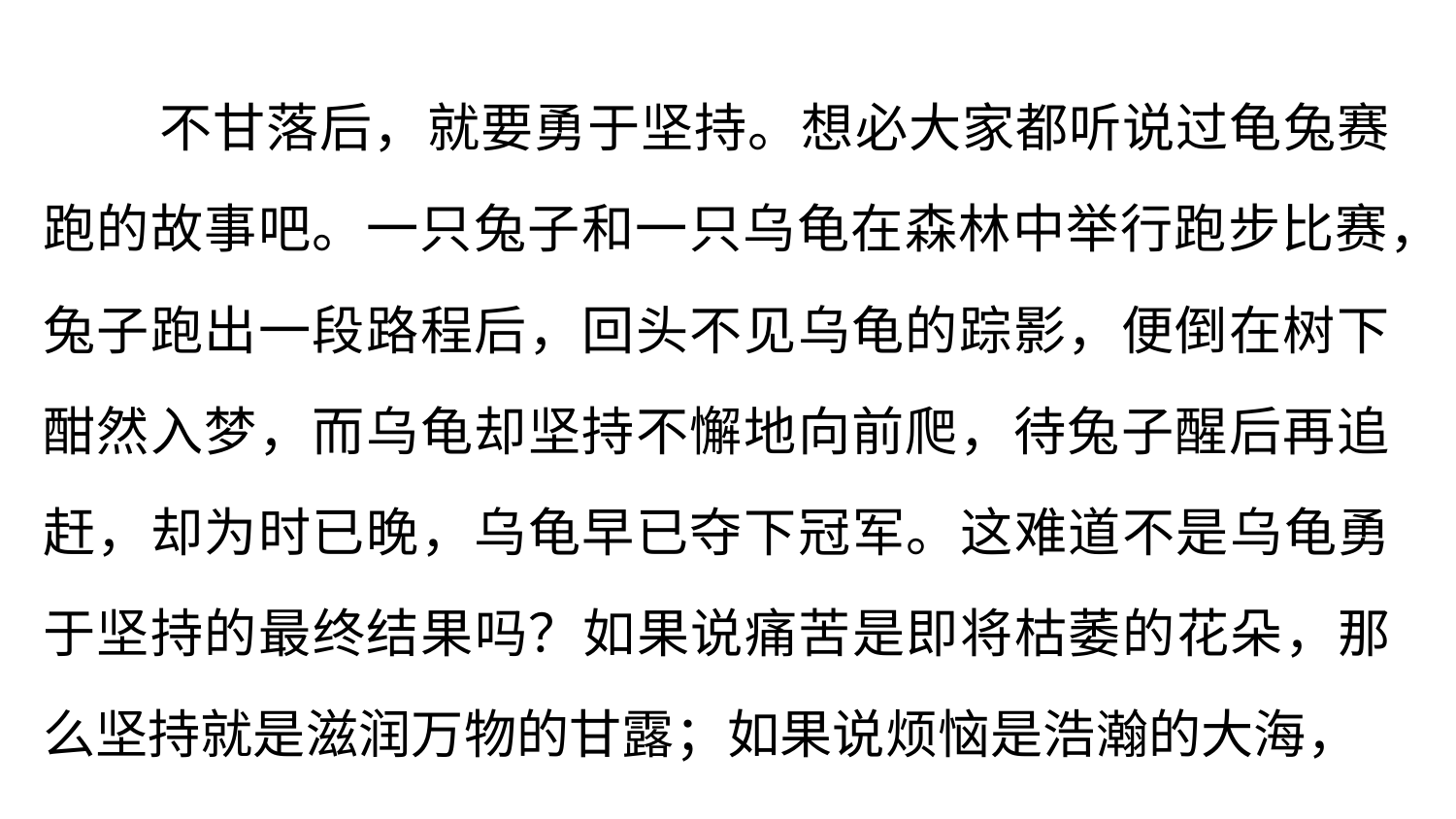

不甘落后，就要勇于坚持。想必大家都听说过龟兔赛跑的故事吧。一只兔子和一只乌龟在森林中举行跑步比赛，兔子跑出一段路程后，回头不见乌龟的踪影，便倒在树下酣然入梦，而乌龟却坚持不懈地向前爬，待兔子醒后再追赶，却为时已晚，乌龟早已夺下冠军。这难道不是乌龟勇于坚持的最终结果吗？如果说痛苦是即将枯萎的花朵，那么坚持就是滋润万物的甘露；如果说烦恼是浩瀚的大海，